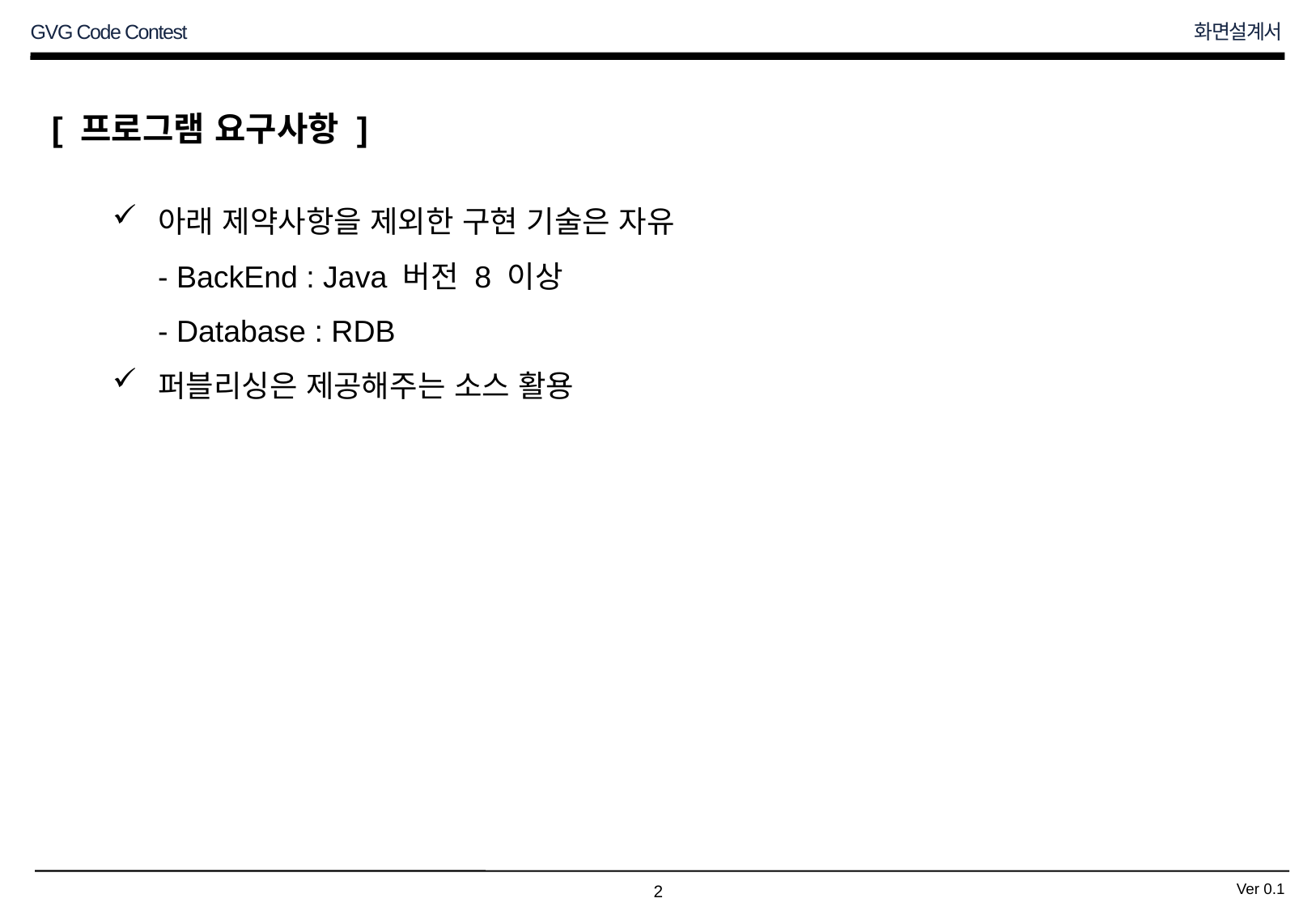

[ 프로그램 요구사항 ]

아래 제약사항을 제외한 구현 기술은 자유
- BackEnd : Java 버전 8 이상
- Database : RDB
퍼블리싱은 제공해주는 소스 활용